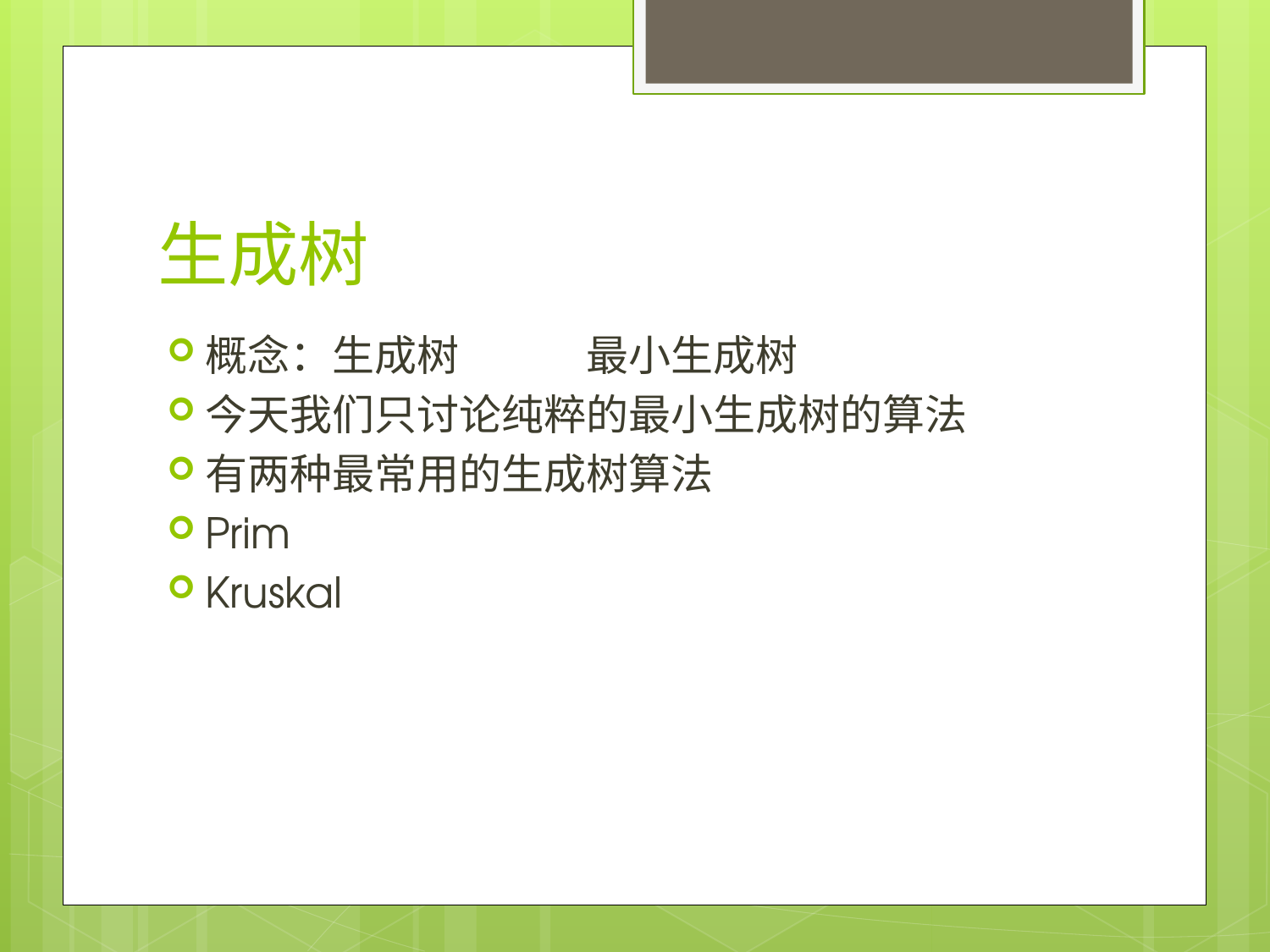

# 生成树
概念：生成树	最小生成树
今天我们只讨论纯粹的最小生成树的算法
有两种最常用的生成树算法
Prim
Kruskal